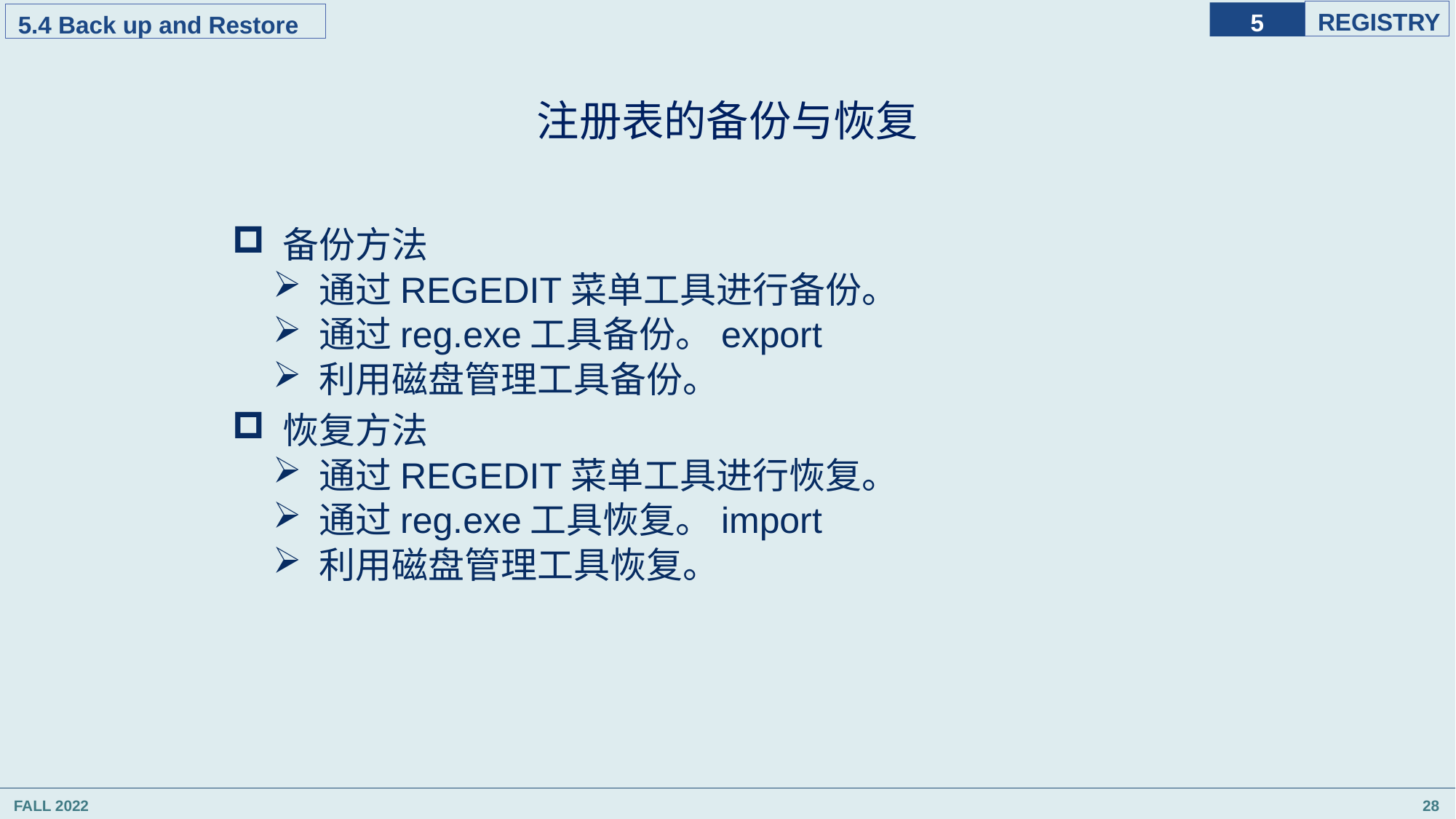

注册表的备份与恢复
 备份方法
 通过REGEDIT菜单工具进行备份。
 通过reg.exe工具备份。export
 利用磁盘管理工具备份。
 恢复方法
 通过REGEDIT菜单工具进行恢复。
 通过reg.exe工具恢复。import
 利用磁盘管理工具恢复。